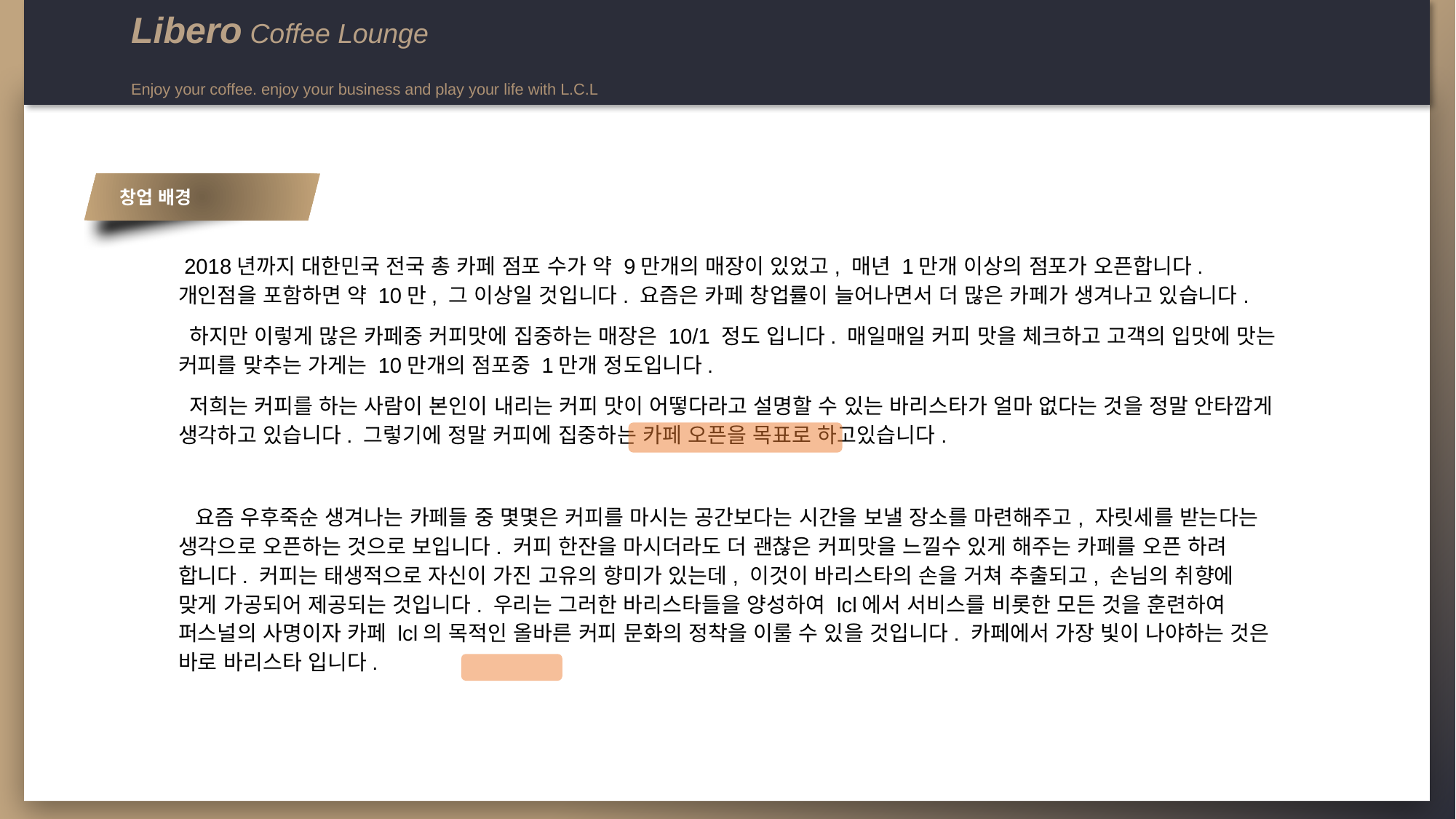

Libero Coffee Lounge
Enjoy your coffee. enjoy your business and play your life with L.C.L

창업 배경

 2018년까지 대한민국 전국 총 카페 점포 수가 약 9만개의 매장이 있었고, 매년 1만개 이상의 점포가 오픈합니다. 개인점을 포함하면 약 10만, 그 이상일 것입니다. 요즘은 카페 창업률이 늘어나면서 더 많은 카페가 생겨나고 있습니다.
 하지만 이렇게 많은 카페중 커피맛에 집중하는 매장은 10/1 정도 입니다. 매일매일 커피 맛을 체크하고 고객의 입맛에 맛는 커피를 맞추는 가게는 10만개의 점포중 1만개 정도입니다.
 저희는 커피를 하는 사람이 본인이 내리는 커피 맛이 어떻다라고 설명할 수 있는 바리스타가 얼마 없다는 것을 정말 안타깝게 생각하고 있습니다. 그렇기에 정말 커피에 집중하는 카페 오픈을 목표로 하고있습니다.

  요즘 우후죽순 생겨나는 카페들 중 몇몇은 커피를 마시는 공간보다는 시간을 보낼 장소를 마련해주고, 자릿세를 받는다는 생각으로 오픈하는 것으로 보입니다. 커피 한잔을 마시더라도 더 괜찮은 커피맛을 느낄수 있게 해주는 카페를 오픈 하려 합니다. 커피는 태생적으로 자신이 가진 고유의 향미가 있는데, 이것이 바리스타의 손을 거쳐 추출되고, 손님의 취향에 맞게 가공되어 제공되는 것입니다. 우리는 그러한 바리스타들을 양성하여 lcl에서 서비스를 비롯한 모든 것을 훈련하여 퍼스널의 사명이자 카페 lcl의 목적인 올바른 커피 문화의 정착을 이룰 수 있을 것입니다. 카페에서 가장 빛이 나야하는 것은 바로 바리스타 입니다.